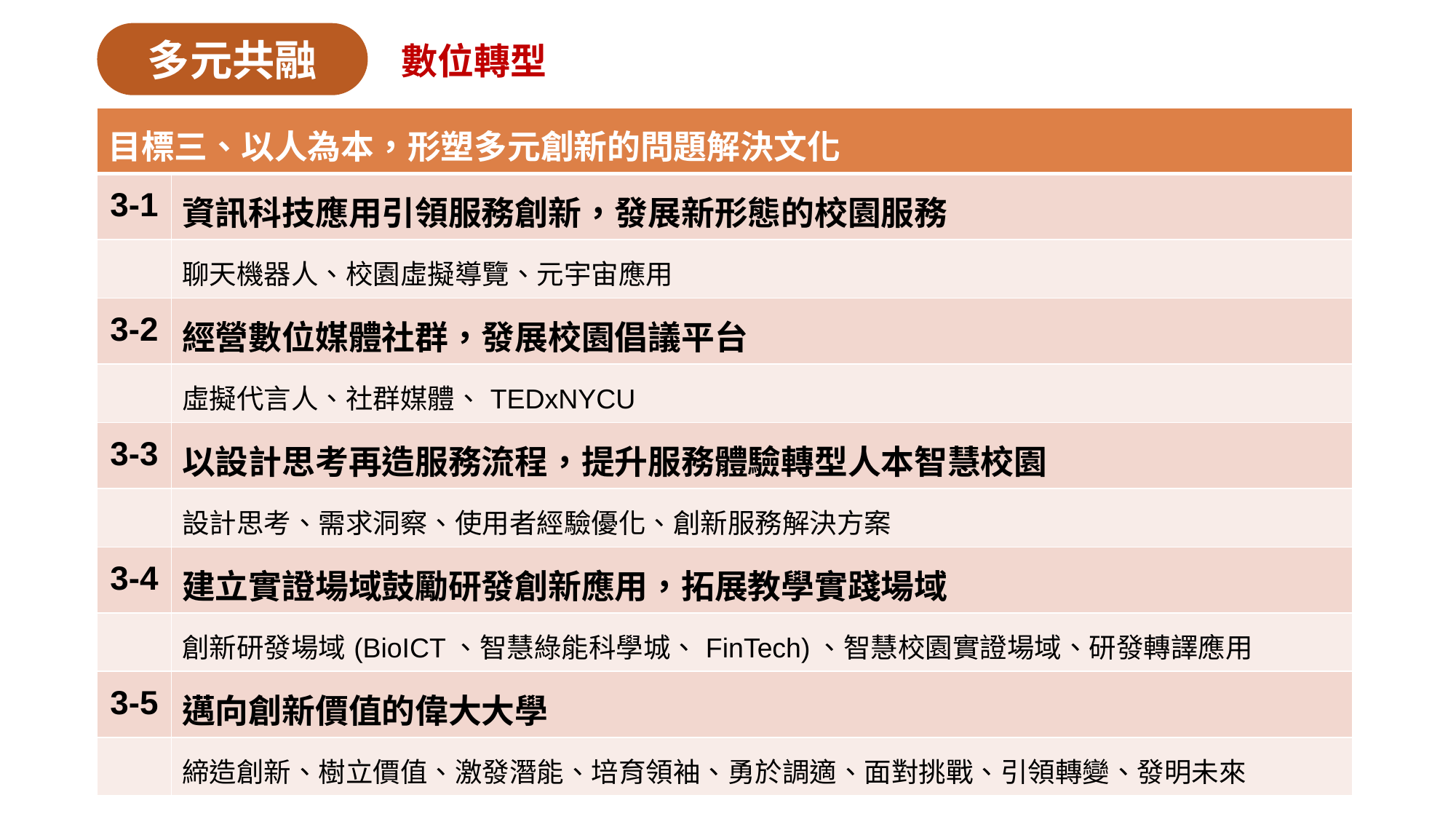

多元共融
數位轉型
| 目標三、以人為本，形塑多元創新的問題解決文化 |  |
| --- | --- |
| 3-1 | 資訊科技應用引領服務創新，發展新形態的校園服務 |
|  | 聊天機器人、校園虛擬導覽、元宇宙應用 |
| 3-2 | 經營數位媒體社群，發展校園倡議平台 |
|  | 虛擬代言人、社群媒體、TEDxNYCU |
| 3-3 | 以設計思考再造服務流程，提升服務體驗轉型人本智慧校園 |
|  | 設計思考、需求洞察、使用者經驗優化、創新服務解決方案 |
| 3-4 | 建立實證場域鼓勵研發創新應用，拓展教學實踐場域 |
|  | 創新研發場域(BioICT、智慧綠能科學城、FinTech)、智慧校園實證場域、研發轉譯應用 |
| 3-5 | 邁向創新價值的偉大大學 |
|  | 締造創新、樹立價值、激發潛能、培育領袖、勇於調適、面對挑戰、引領轉變、發明未來 |